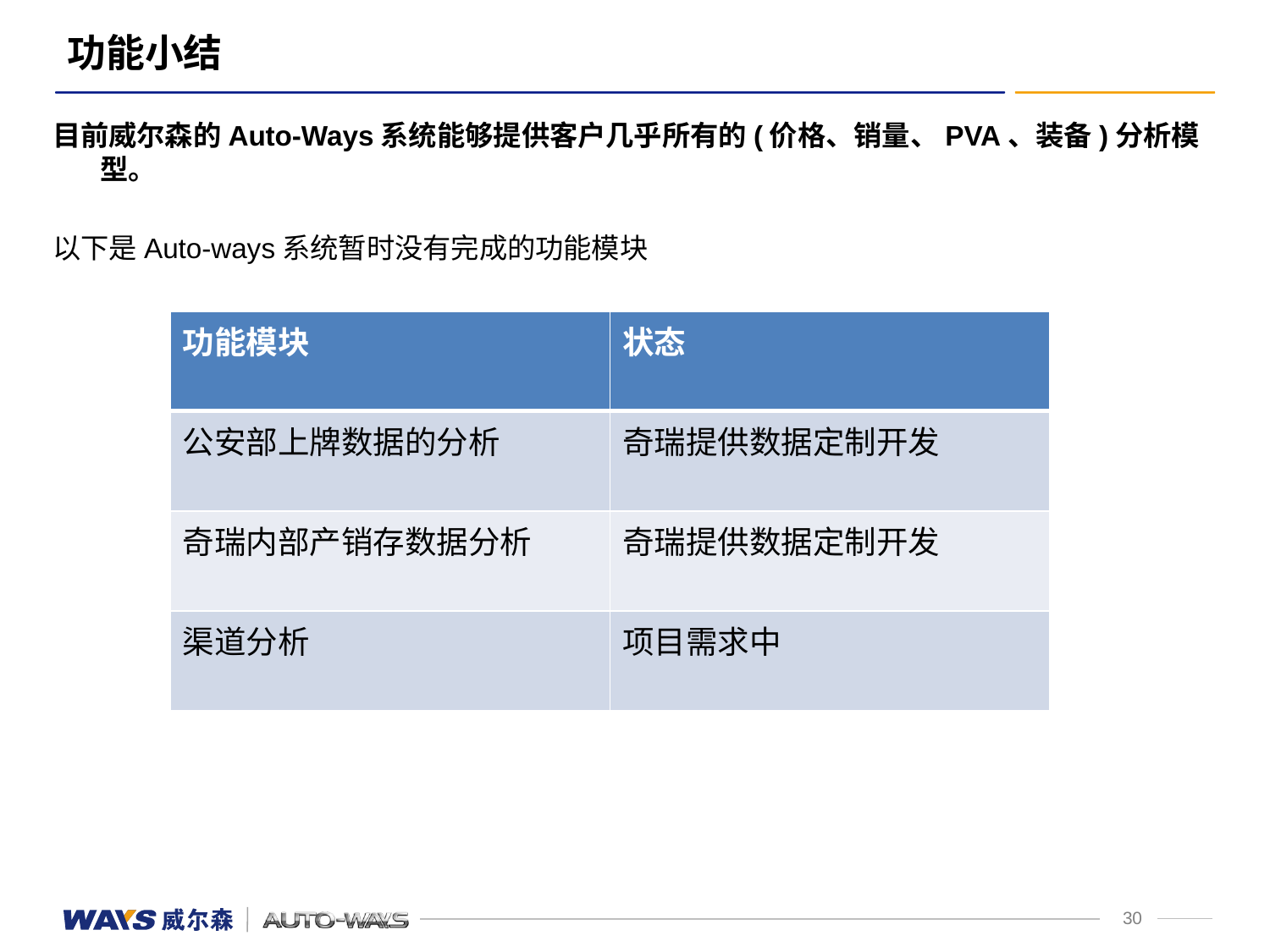

# 功能小结
目前威尔森的Auto-Ways系统能够提供客户几乎所有的(价格、销量、PVA、装备)分析模型。

以下是Auto-ways系统暂时没有完成的功能模块

| 功能模块 | 状态 |
| --- | --- |
| 公安部上牌数据的分析 | 奇瑞提供数据定制开发 |
| 奇瑞内部产销存数据分析 | 奇瑞提供数据定制开发 |
| 渠道分析 | 项目需求中 |